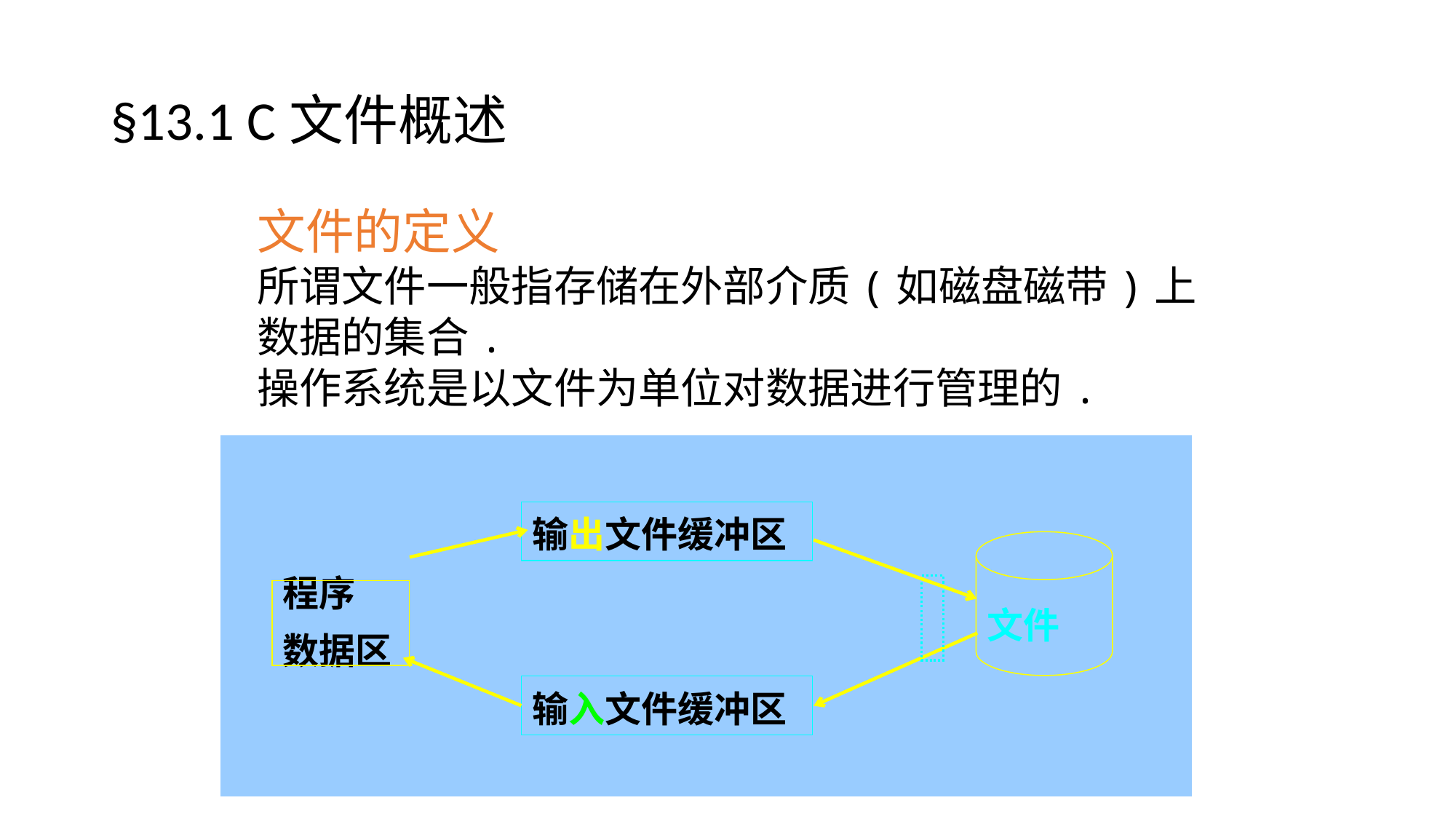

# §13.1 C文件概述
文件的定义
所谓文件一般指存储在外部介质(如磁盘磁带)上
数据的集合.
操作系统是以文件为单位对数据进行管理的.

输出文件缓冲区

文件

程序
数据区

输入文件缓冲区